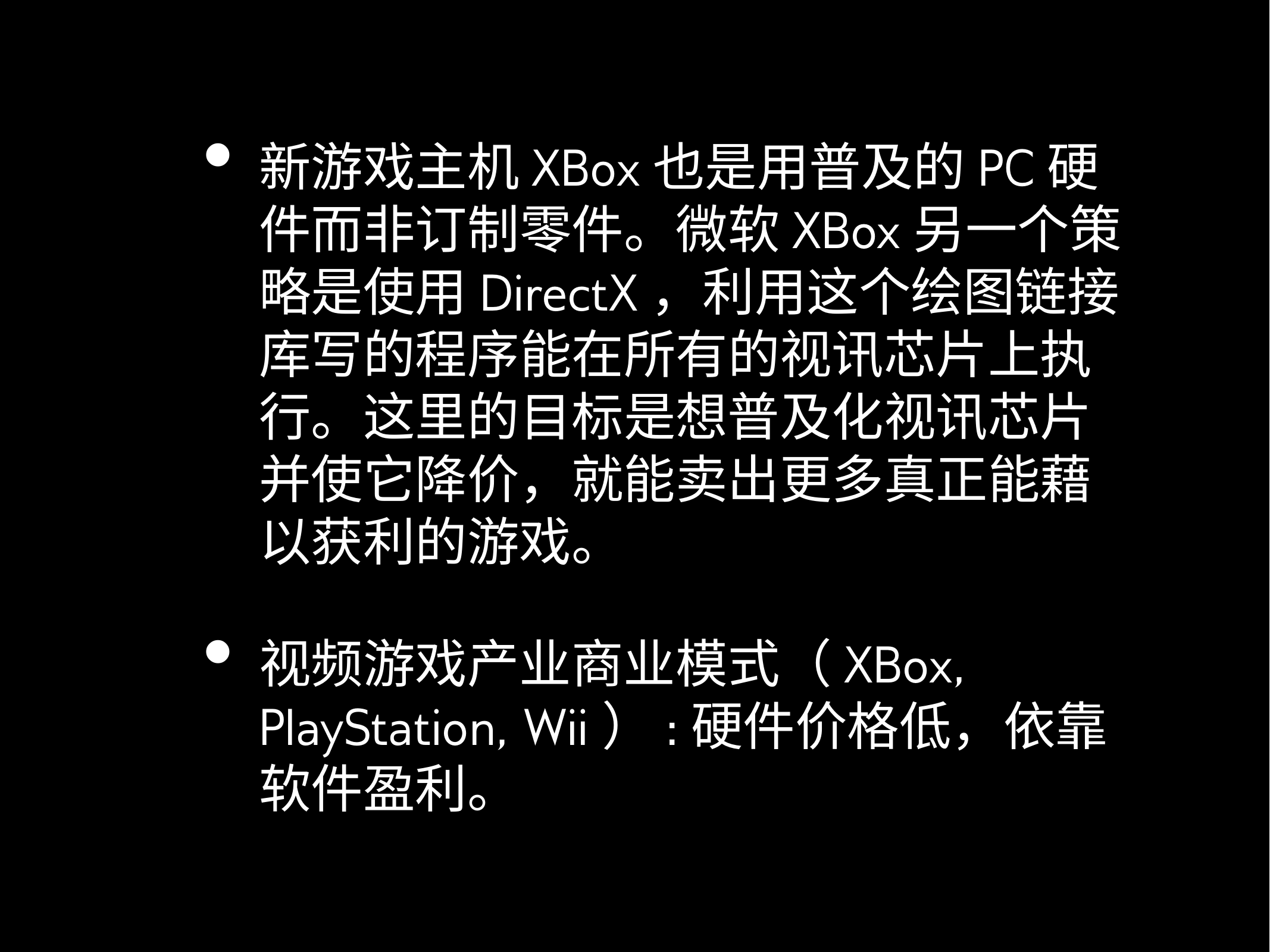

新游戏主机XBox也是用普及的PC硬件而非订制零件。微软XBox另一个策略是使用DirectX，利用这个绘图链接库写的程序能在所有的视讯芯片上执行。这里的目标是想普及化视讯芯片并使它降价，就能卖出更多真正能藉以获利的游戏。
视频游戏产业商业模式（XBox, PlayStation, Wii）:硬件价格低，依靠软件盈利。